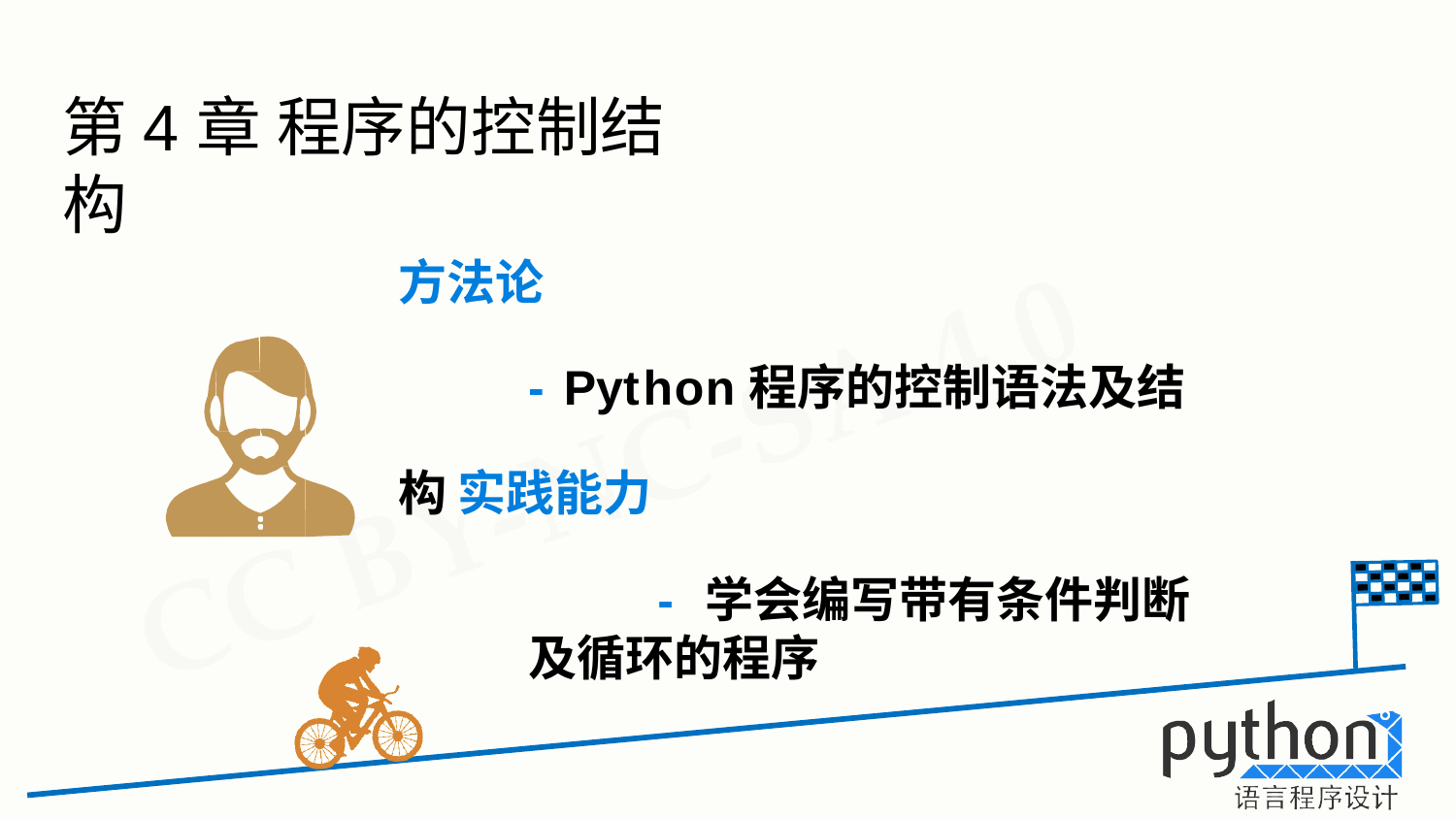

# 第4章 程序的控制结构
方法论
- Python程序的控制语法及结构 实践能力

- 学会编写带有条件判断及循环的程序